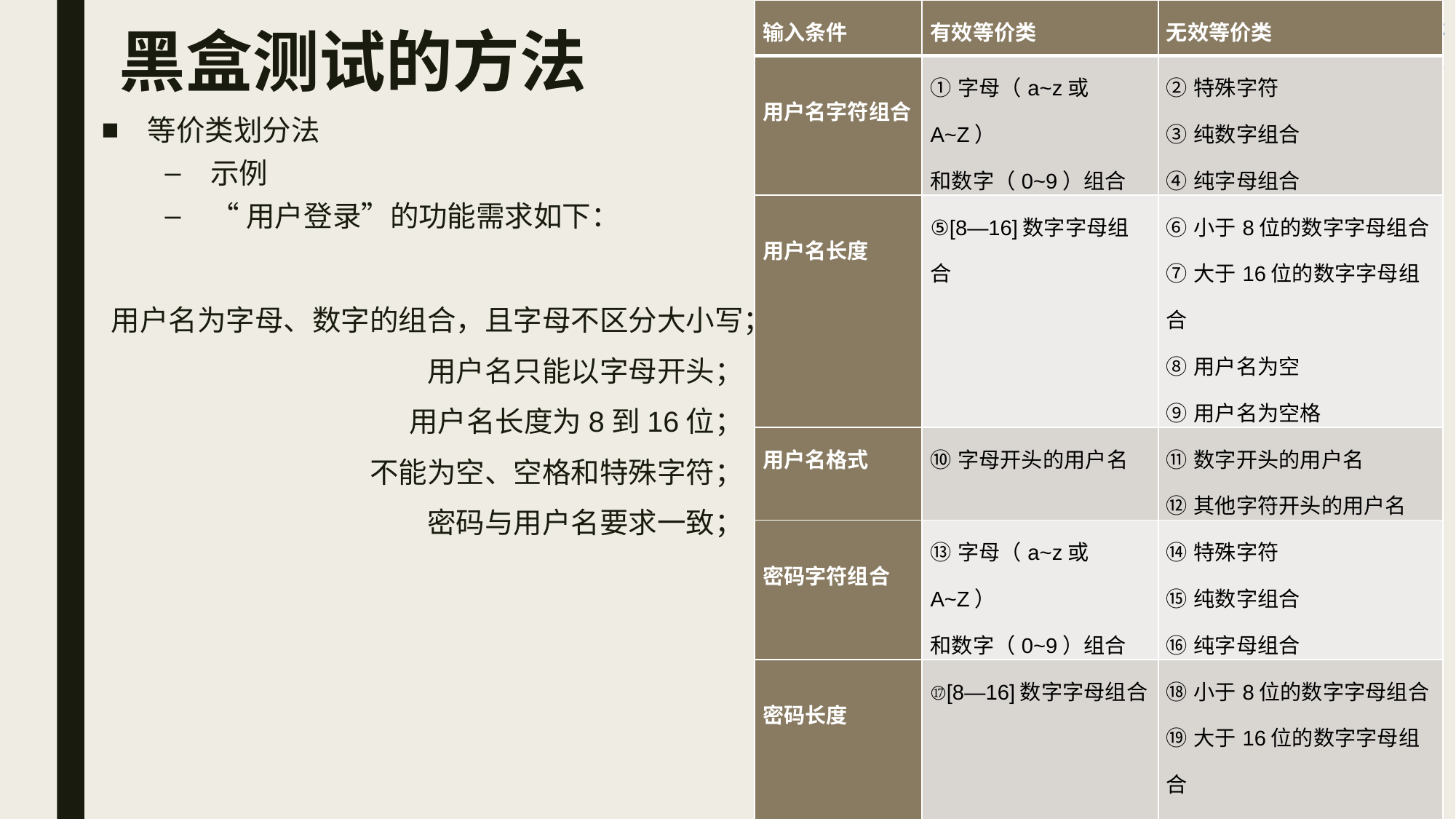

| 输入条件 | 有效等价类 | 无效等价类 |
| --- | --- | --- |
| 用户名字符组合 | ①字母（a~z或A~Z） 和数字（0~9）组合 | ②特殊字符 ③纯数字组合 ④纯字母组合 |
| 用户名长度 | ⑤[8—16]数字字母组合 | ⑥小于8位的数字字母组合 ⑦大于16位的数字字母组合 ⑧用户名为空 ⑨用户名为空格 |
| 用户名格式 | ⑩字母开头的用户名 | ⑪数字开头的用户名 ⑫其他字符开头的用户名 |
| 密码字符组合 | ⑬字母（a~z或A~Z） 和数字（0~9）组合 | ⑭特殊字符 ⑮纯数字组合 ⑯纯字母组合 |
| 密码长度 | ⑰[8—16]数字字母组合 | ⑱小于8位的数字字母组合 ⑲大于16位的数字字母组合 ⑳密码为空 21密码为空格 |
| 密码格式 | 22字母开头的密码 | 23数字开头的密码 24其他字符开头的密码 |
# 黑盒测试的方法
等价类划分法
示例
“用户登录”的功能需求如下：

用户名为字母、数字的组合，且字母不区分大小写；
用户名只能以字母开头；
用户名长度为8到16位；
不能为空、空格和特殊字符；
密码与用户名要求一致；